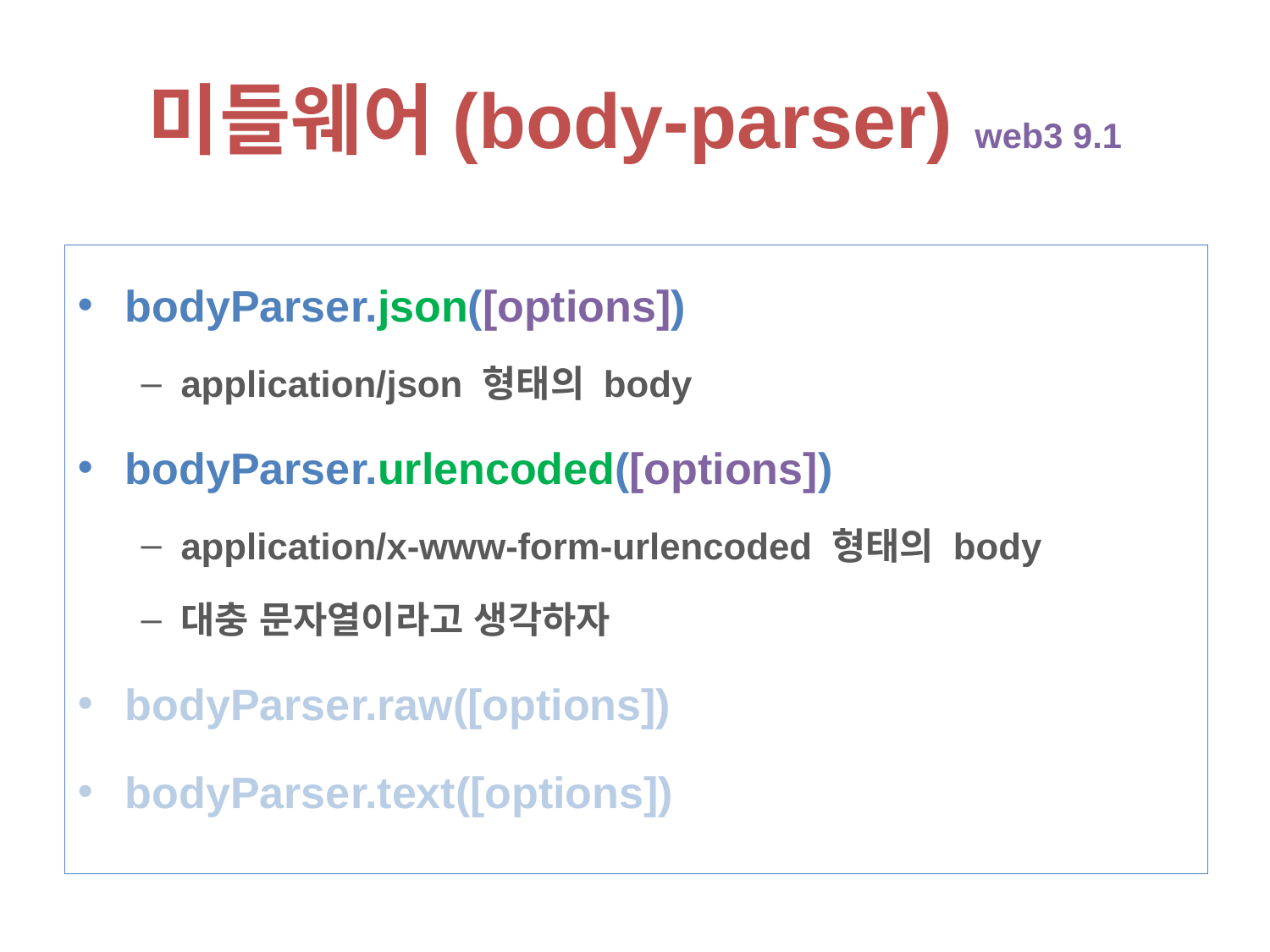

# 미들웨어(body-parser) web3 9.1
bodyParser.json([options])
application/json 형태의 body
bodyParser.urlencoded([options])
application/x-www-form-urlencoded 형태의 body
대충 문자열이라고 생각하자
bodyParser.raw([options])
bodyParser.text([options])